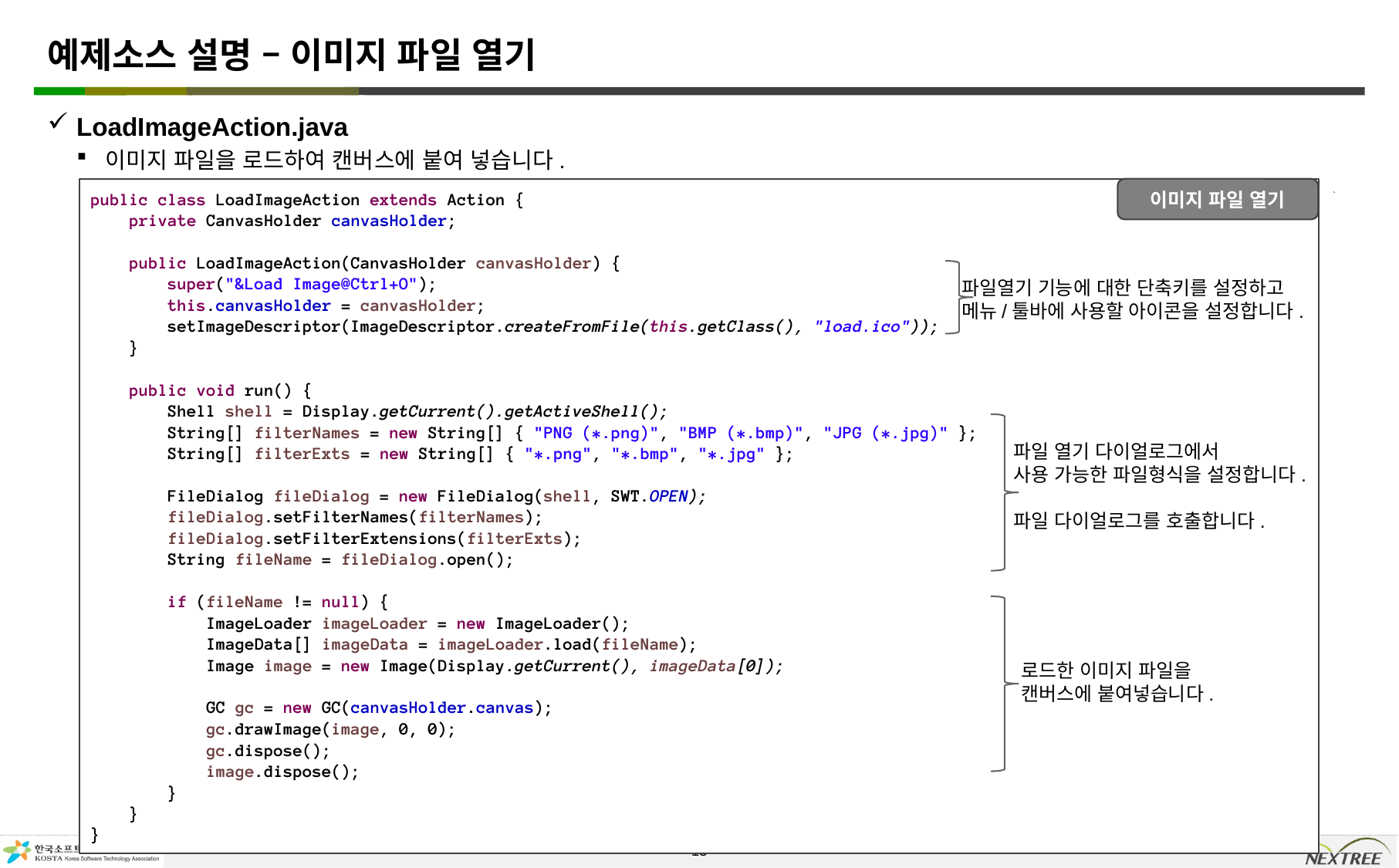

# 예제소스 설명 – 이미지 파일 열기
LoadImageAction.java
이미지 파일을 로드하여 캔버스에 붙여 넣습니다.
public class LoadImageAction extends Action {
    private CanvasHolder canvasHolder;

    public LoadImageAction(CanvasHolder canvasHolder) {
        super("&Load Image@Ctrl+O");
        this.canvasHolder = canvasHolder;
        setImageDescriptor(ImageDescriptor.createFromFile(this.getClass(), "load.ico"));
    }

    public void run() {
        Shell shell = Display.getCurrent().getActiveShell();
        String[] filterNames = new String[] { "PNG (*.png)", "BMP (*.bmp)", "JPG (*.jpg)" };
        String[] filterExts = new String[] { "*.png", "*.bmp", "*.jpg" };

        FileDialog fileDialog = new FileDialog(shell, SWT.OPEN);
        fileDialog.setFilterNames(filterNames);
        fileDialog.setFilterExtensions(filterExts);
        String fileName = fileDialog.open();

        if (fileName != null) {
            ImageLoader imageLoader = new ImageLoader();
            ImageData[] imageData = imageLoader.load(fileName);
            Image image = new Image(Display.getCurrent(), imageData[0]);

            GC gc = new GC(canvasHolder.canvas);
            gc.drawImage(image, 0, 0);
            gc.dispose();
            image.dispose();
        }
    }
}
이미지 파일 열기

파일열기 기능에 대한 단축키를 설정하고
메뉴/툴바에 사용할 아이콘을 설정합니다.

파일 열기 다이얼로그에서
사용 가능한 파일형식을 설정합니다.

파일 다이얼로그를 호출합니다.

로드한 이미지 파일을
캔버스에 붙여넣습니다.